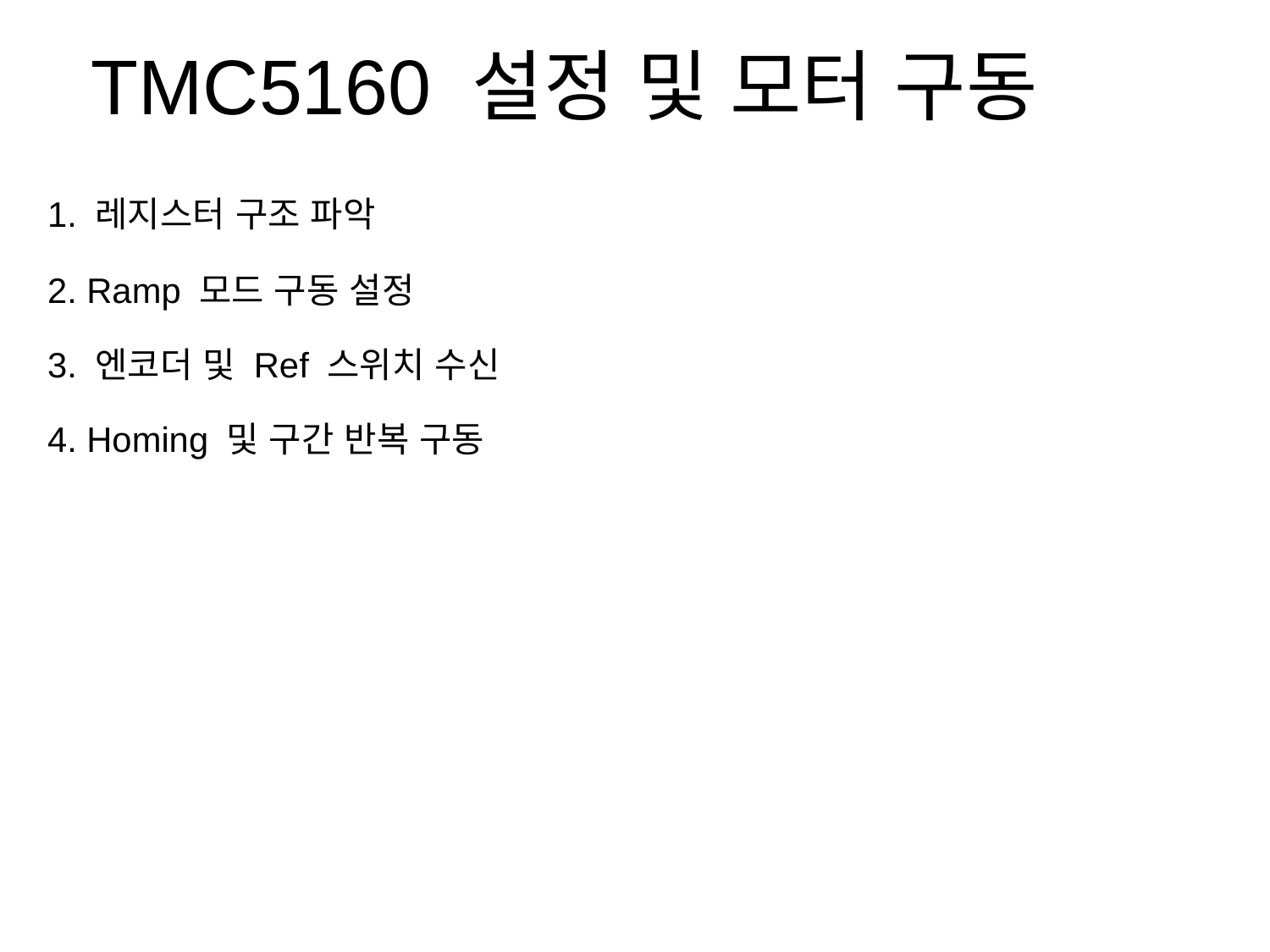

# TMC5160 설정 및 모터 구동
1. 레지스터 구조 파악
2. Ramp 모드 구동 설정
3. 엔코더 및 Ref 스위치 수신
4. Homing 및 구간 반복 구동